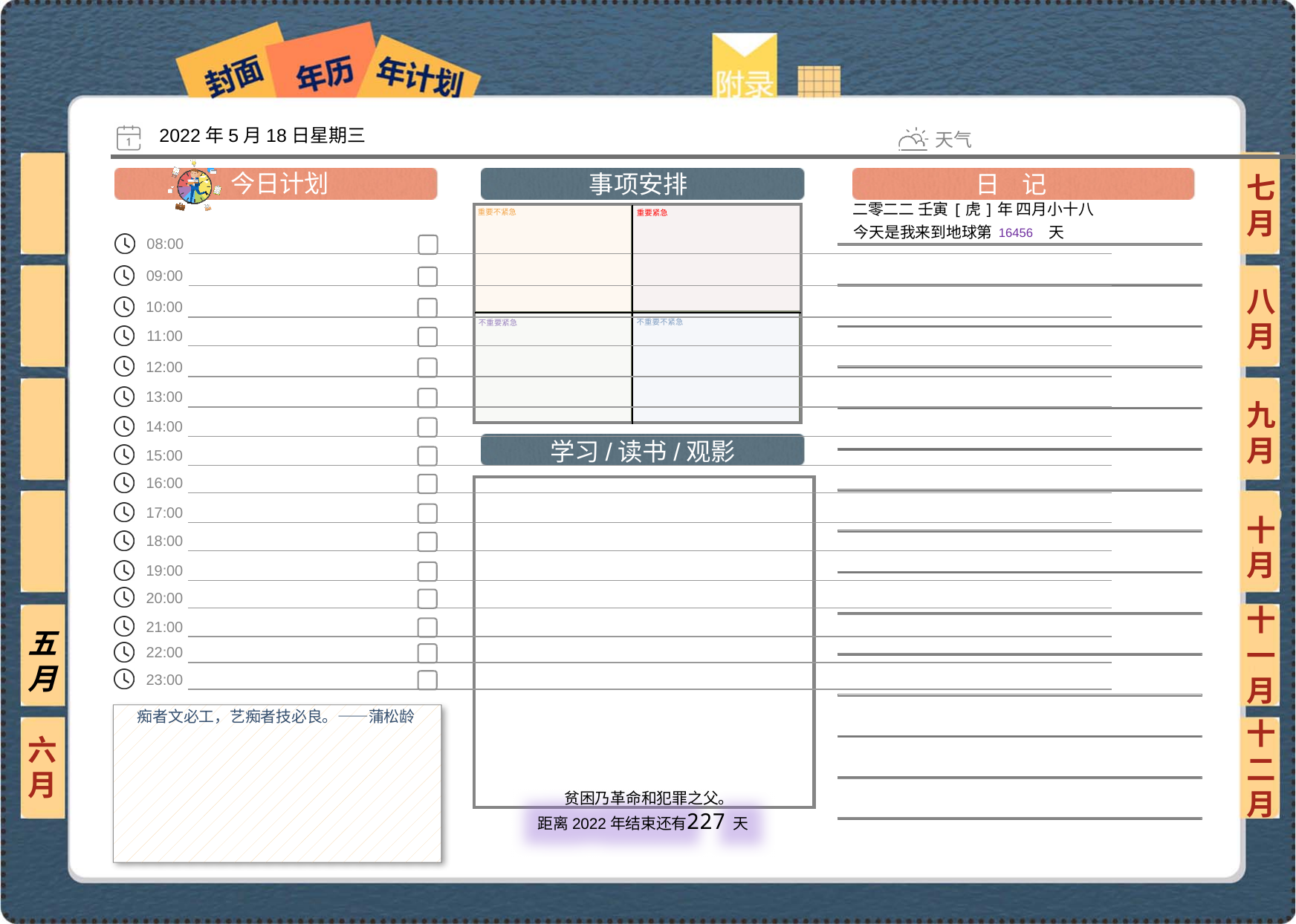

2022年5月18日星期三
七月
二零二二 壬寅[虎]年 四月小十八
16456
八月
九月
十月
十一月
五月
痴者文必工，艺痴者技必良。——蒲松龄

六月
十二月
227
 贫困乃革命和犯罪之父。